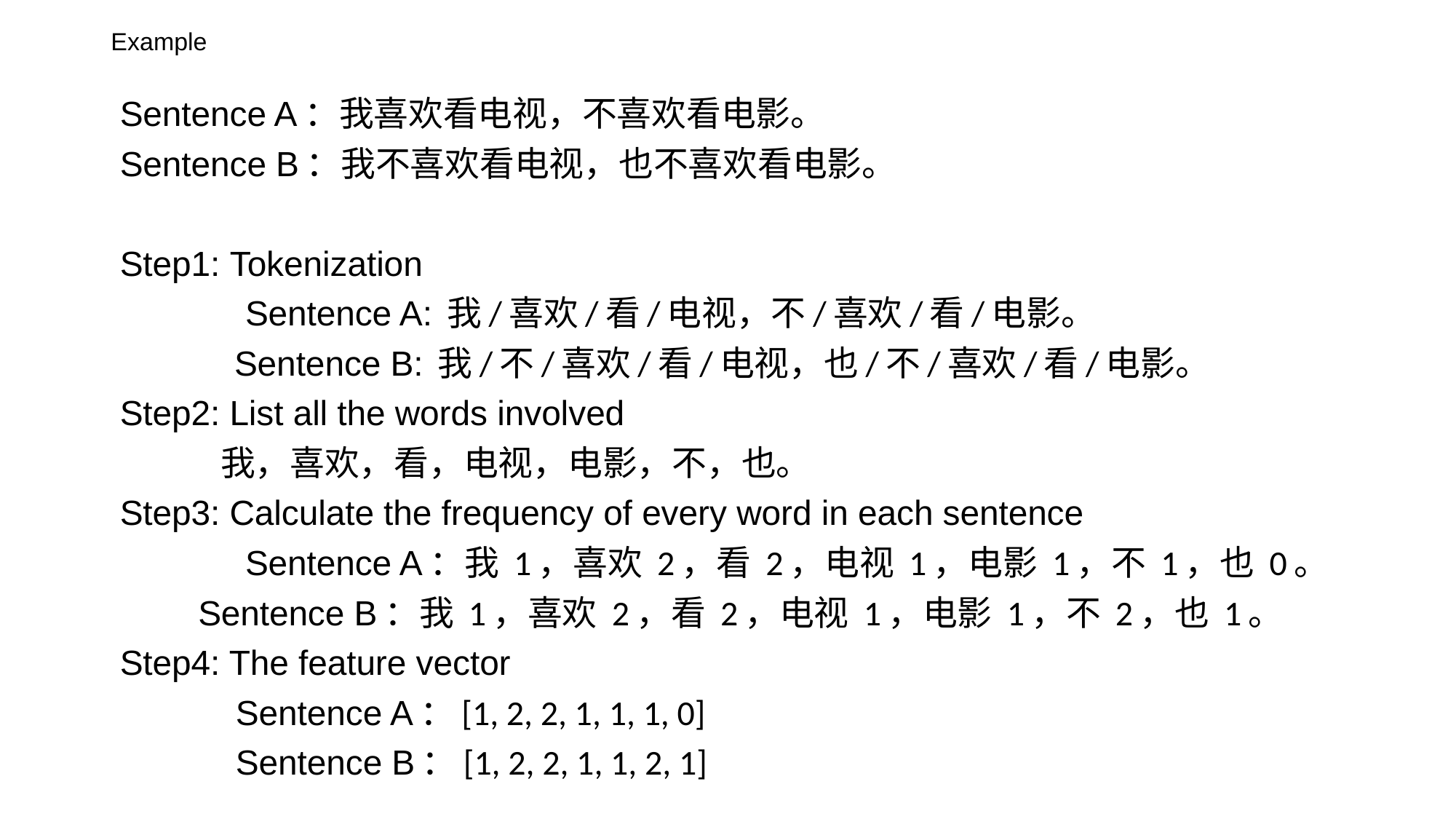

# Example
Sentence A：我喜欢看电视，不喜欢看电影。
Sentence B：我不喜欢看电视，也不喜欢看电影。

Step1: Tokenization
             Sentence A: 我/喜欢/看/电视，不/喜欢/看/电影。
   　　 Sentence B: 我/不/喜欢/看/电视，也/不/喜欢/看/电影。
Step2: List all the words involved
            我，喜欢，看，电视，电影，不，也。
Step3: Calculate the frequency of every word in each sentence
             Sentence A：我 1，喜欢 2，看 2，电视 1，电影 1，不 1，也 0。
          Sentence B：我 1，喜欢 2，看 2，电视 1，电影 1，不 2，也 1。
Step4: The feature vector
            Sentence A：[1, 2, 2, 1, 1, 1, 0]
            Sentence B：[1, 2, 2, 1, 1, 2, 1]